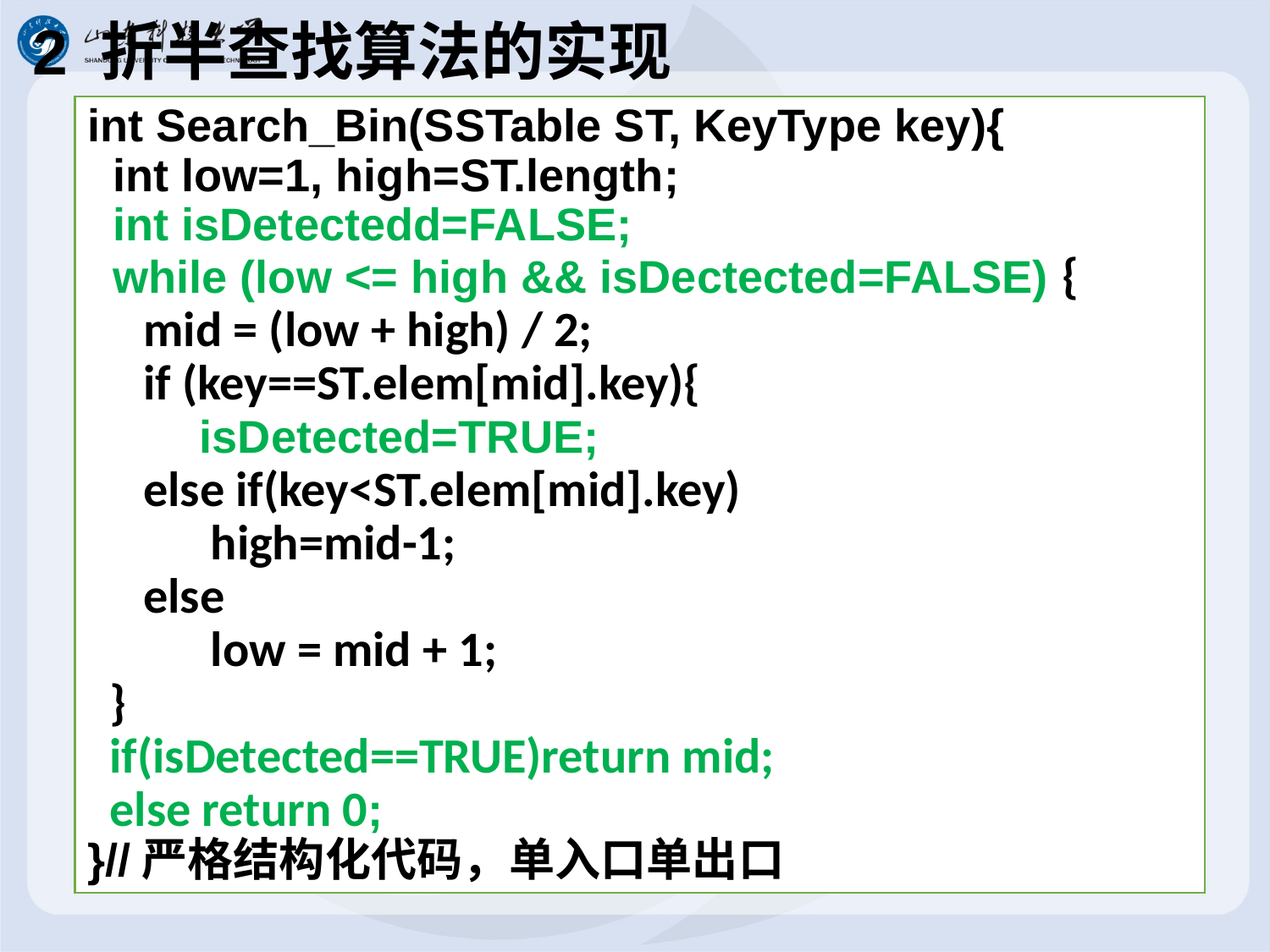

# 2 折半查找算法的实现
int Search_Bin(SSTable ST, KeyType key){
  int low=1, high=ST.length;
  int isDetectedd=FALSE;
  while (low <= high && isDectected=FALSE) {
     mid = (low + high) / 2;
     if (key==ST.elem[mid].key){
          isDetected=TRUE;
     else if(key<ST.elem[mid].key)
           high=mid-1;
     else
           low = mid + 1;
  }
  if(isDetected==TRUE)return mid;
  else return 0;
}//严格结构化代码，单入口单出口